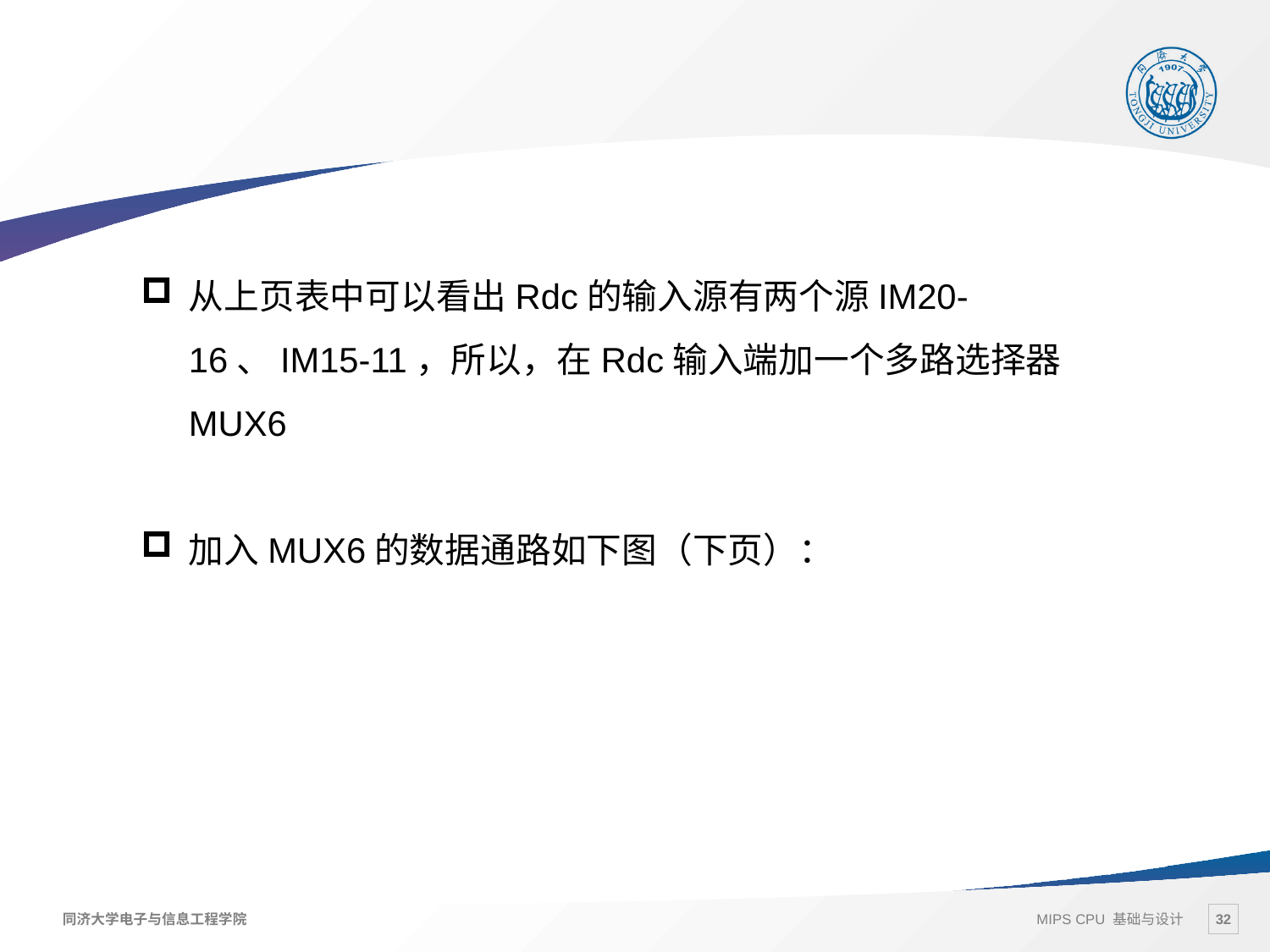

#
从上页表中可以看出Rdc的输入源有两个源IM20-16、IM15-11，所以，在Rdc输入端加一个多路选择器MUX6

加入MUX6的数据通路如下图（下页）：